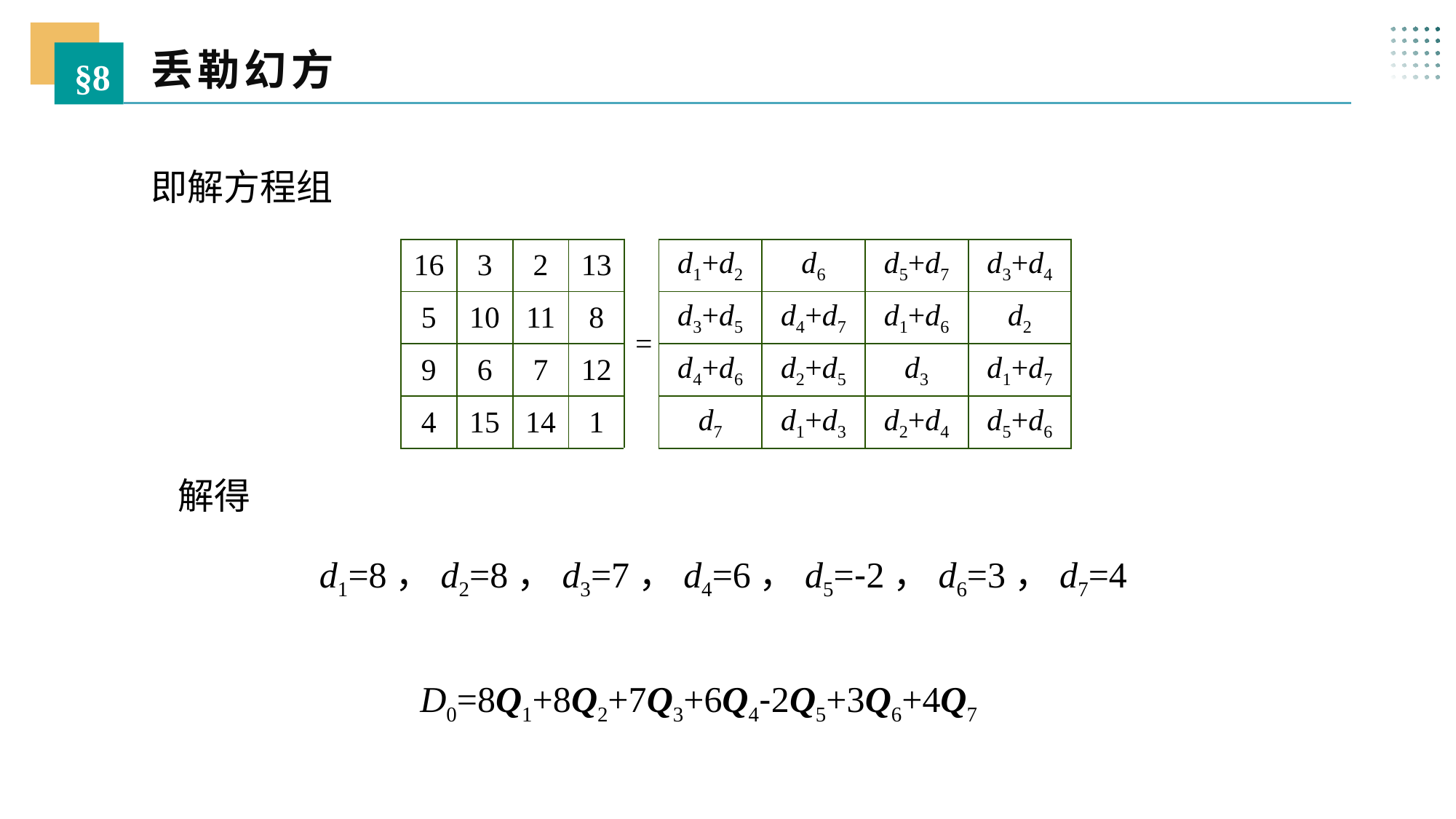

丢勒幻方
§8
即解方程组
| 16 | 3 | 2 | 13 | = | d1+d2 | d6 | d5+d7 | d3+d4 |
| --- | --- | --- | --- | --- | --- | --- | --- | --- |
| 5 | 10 | 11 | 8 |  | d3+d5 | d4+d7 | d1+d6 | d2 |
| 9 | 6 | 7 | 12 |  | d4+d6 | d2+d5 | d3 | d1+d7 |
| 4 | 15 | 14 | 1 |  | d7 | d1+d3 | d2+d4 | d5+d6 |
解得
d1=8，d2=8，d3=7，d4=6，d5=-2，d6=3，d7=4
D0=8Q1+8Q2+7Q3+6Q4-2Q5+3Q6+4Q7